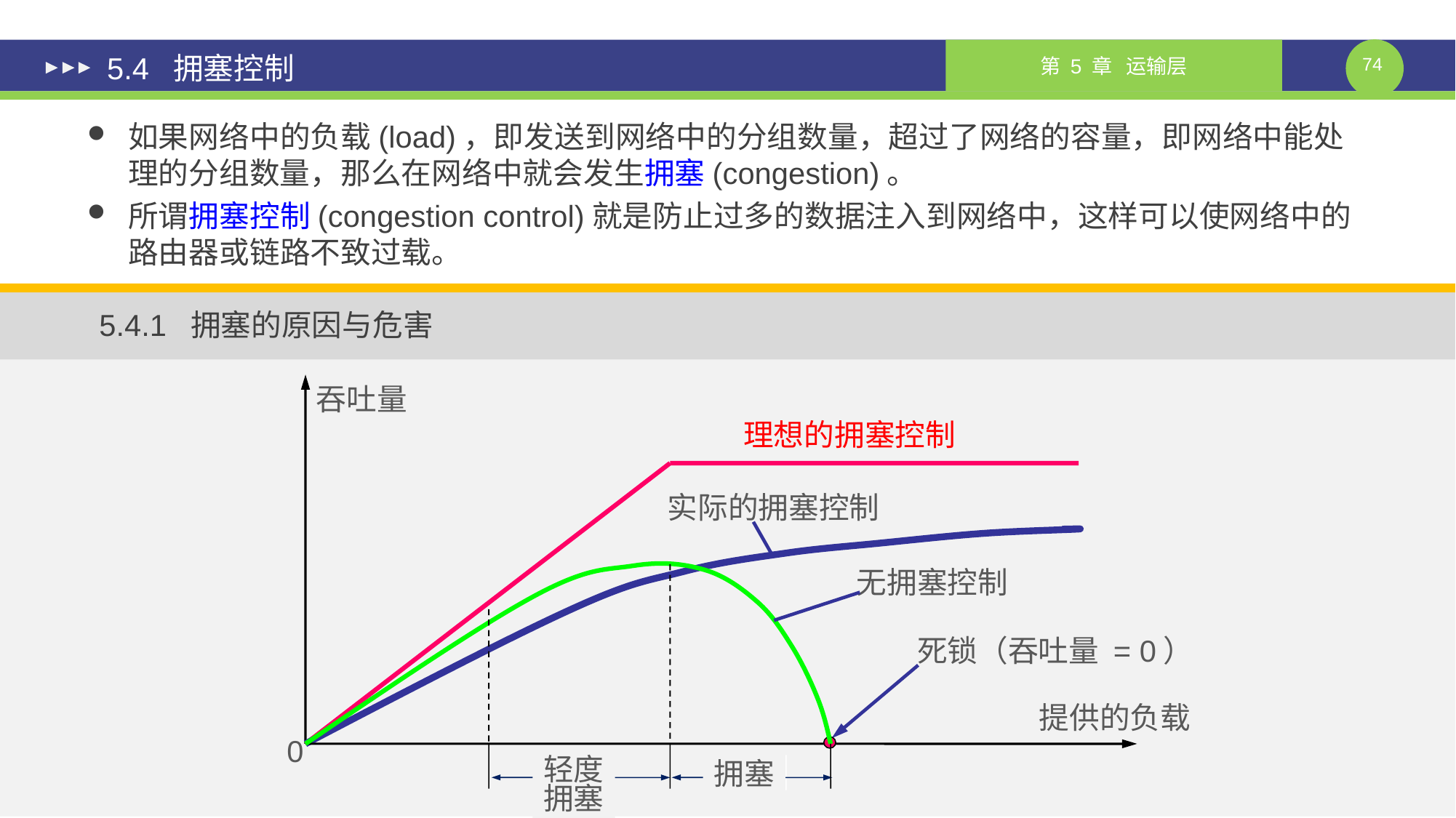

# 5.4  拥塞控制
如果网络中的负载(load)，即发送到网络中的分组数量，超过了网络的容量，即网络中能处理的分组数量，那么在网络中就会发生拥塞(congestion)。
所谓拥塞控制(congestion control)就是防止过多的数据注入到网络中，这样可以使网络中的路由器或链路不致过载。

5.4.1  拥塞的原因与危害
吞吐量
理想的拥塞控制

实际的拥塞控制

无拥塞控制

拥塞
轻度
拥塞

死锁（吞吐量 = 0）

提供的负载
0

课件制作人：谢钧  谢希仁